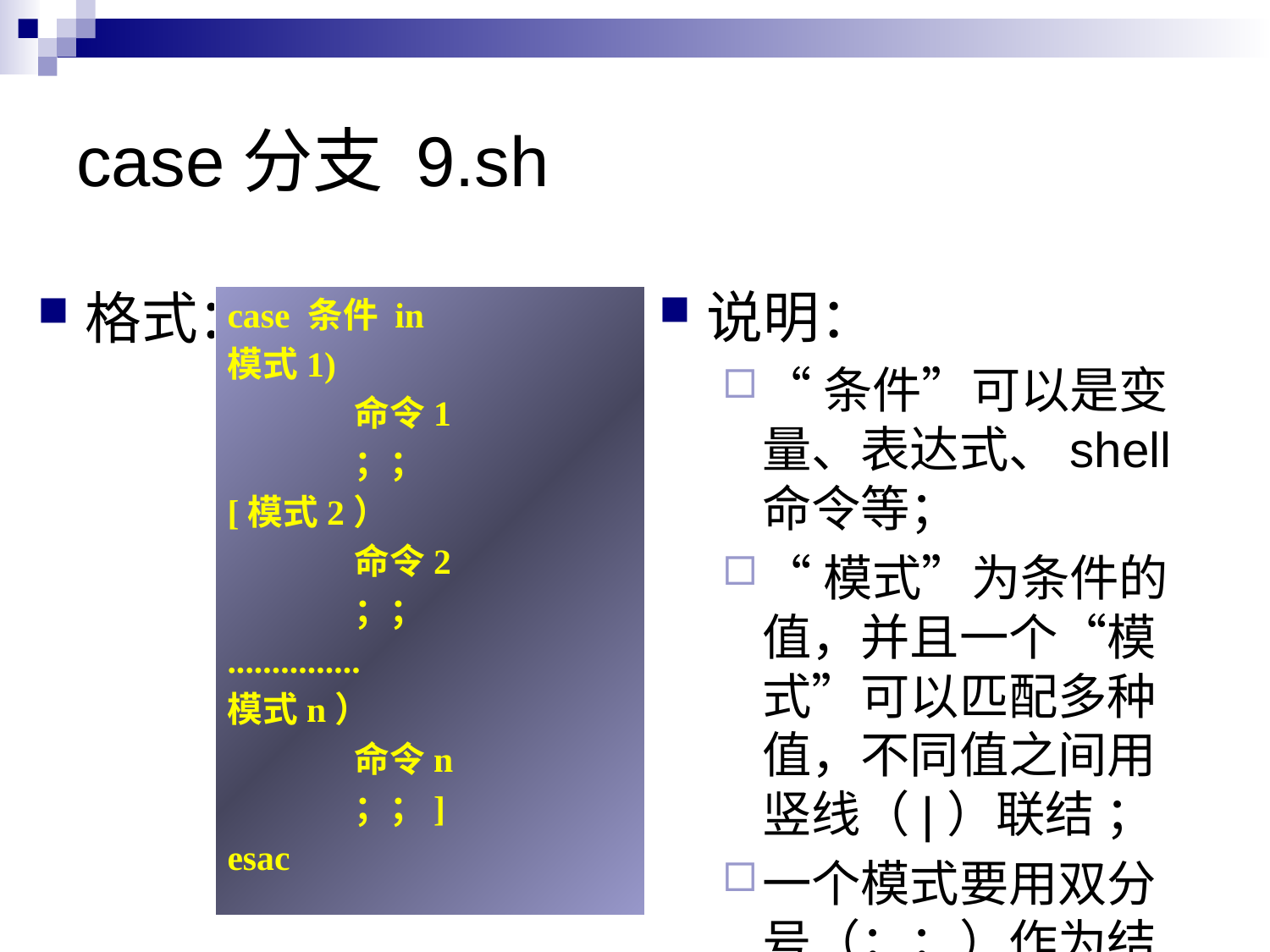

# case分支 9.sh
说明：
“条件”可以是变量、表达式、shell命令等；
“模式”为条件的值，并且一个“模式”可以匹配多种值，不同值之间用竖线（|）联结 ；
一个模式要用双分号（；；）作为结束 ；
以逆序的case命令（esac）表示case分支语句的结束

格式：
case 条件 in
模式1)
	命令1
	；；
[模式2）
	命令2
	；；
...............
模式n）
	命令n
	；；]
esac